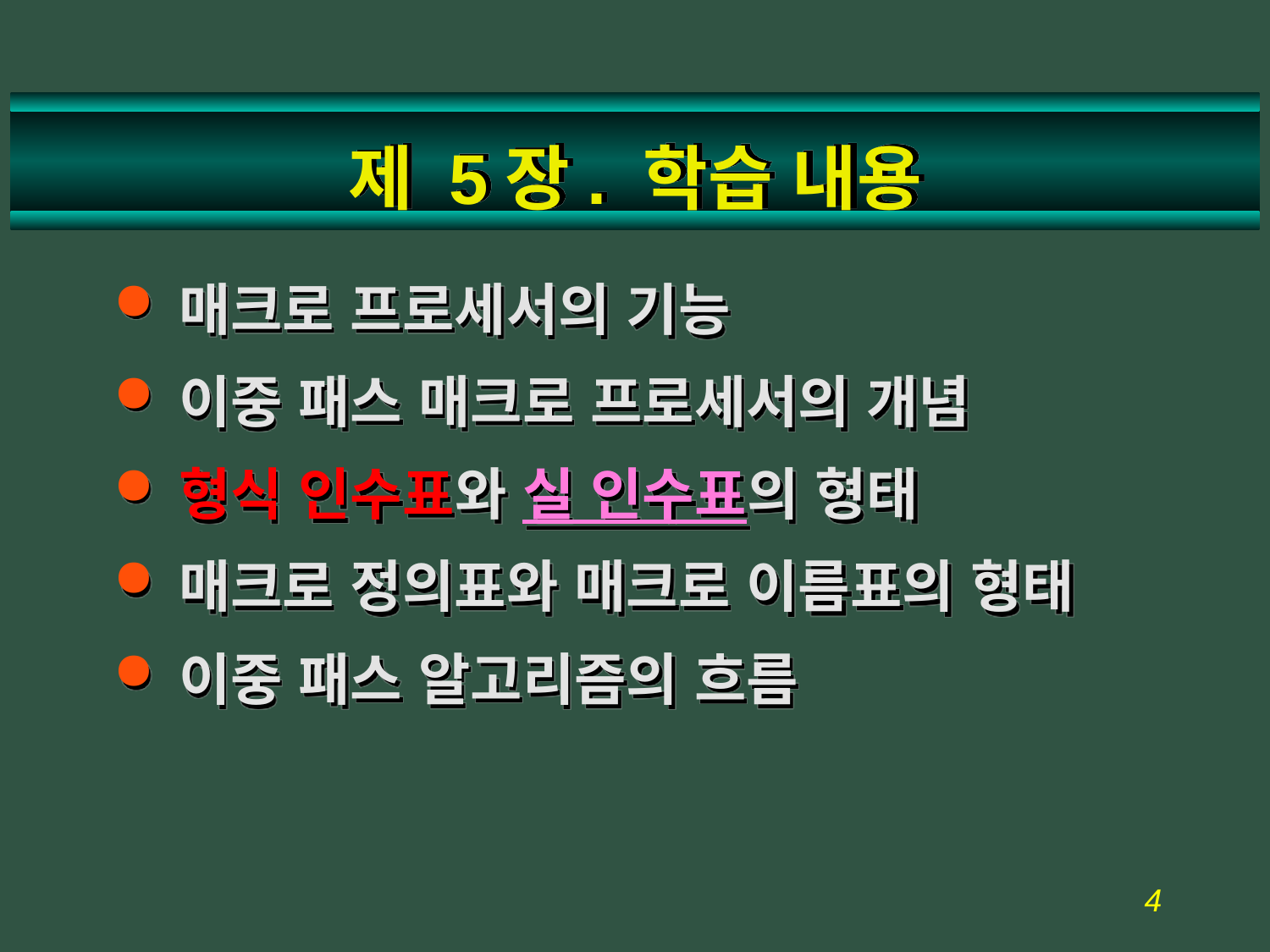

# 제 5장. 학습 내용
매크로 프로세서의 기능
이중 패스 매크로 프로세서의 개념
형식 인수표와 실 인수표의 형태
매크로 정의표와 매크로 이름표의 형태
이중 패스 알고리즘의 흐름
4